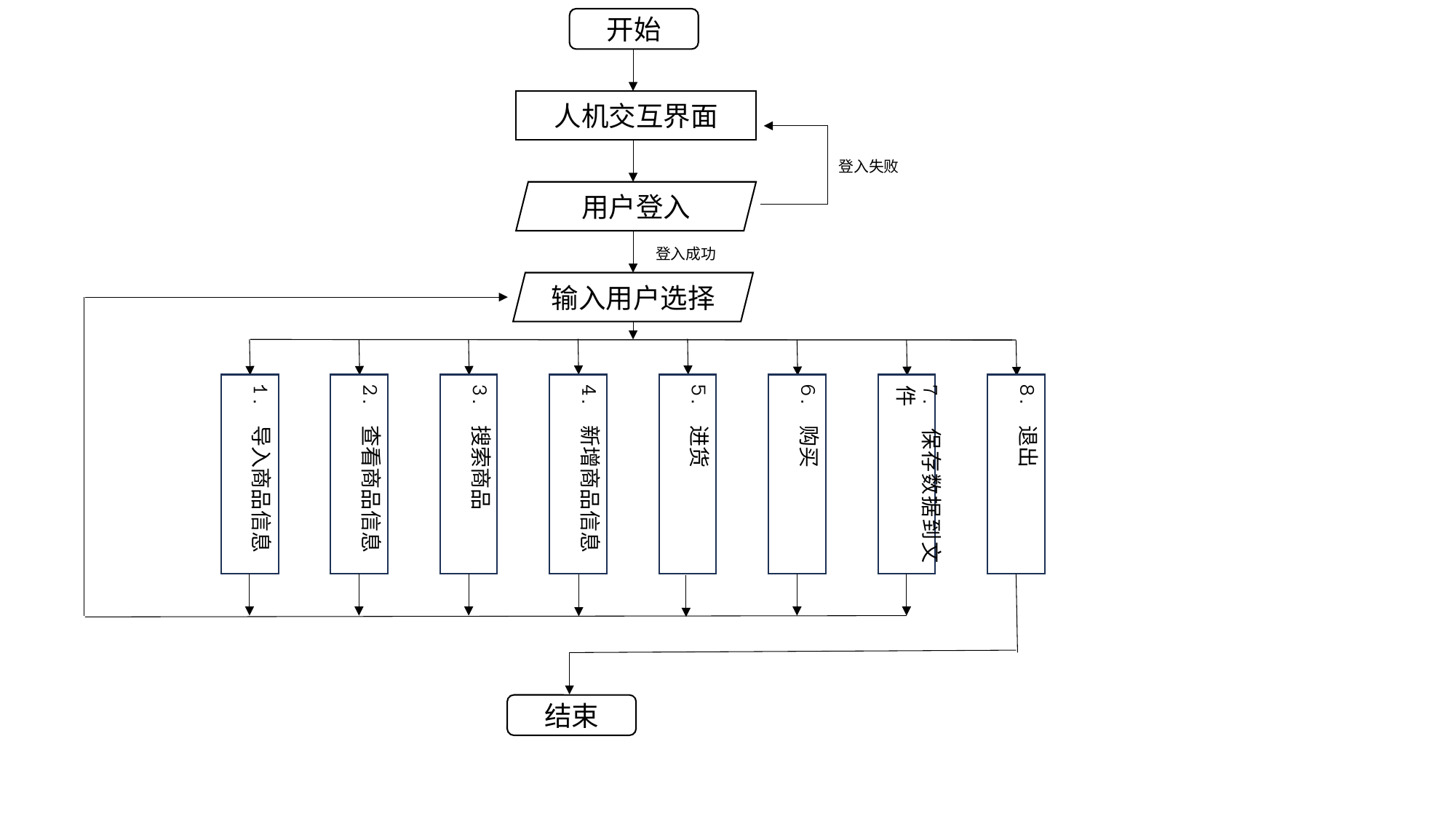

开始
人机交互界面
登入失败
用户登入
登入成功
输入用户选择
1. 导入商品信息

2. 查看商品信息

3. 搜索商品

4. 新增商品信息

5. 进货

6. 购买

7. 保存数据到文件

8. 退出

结束